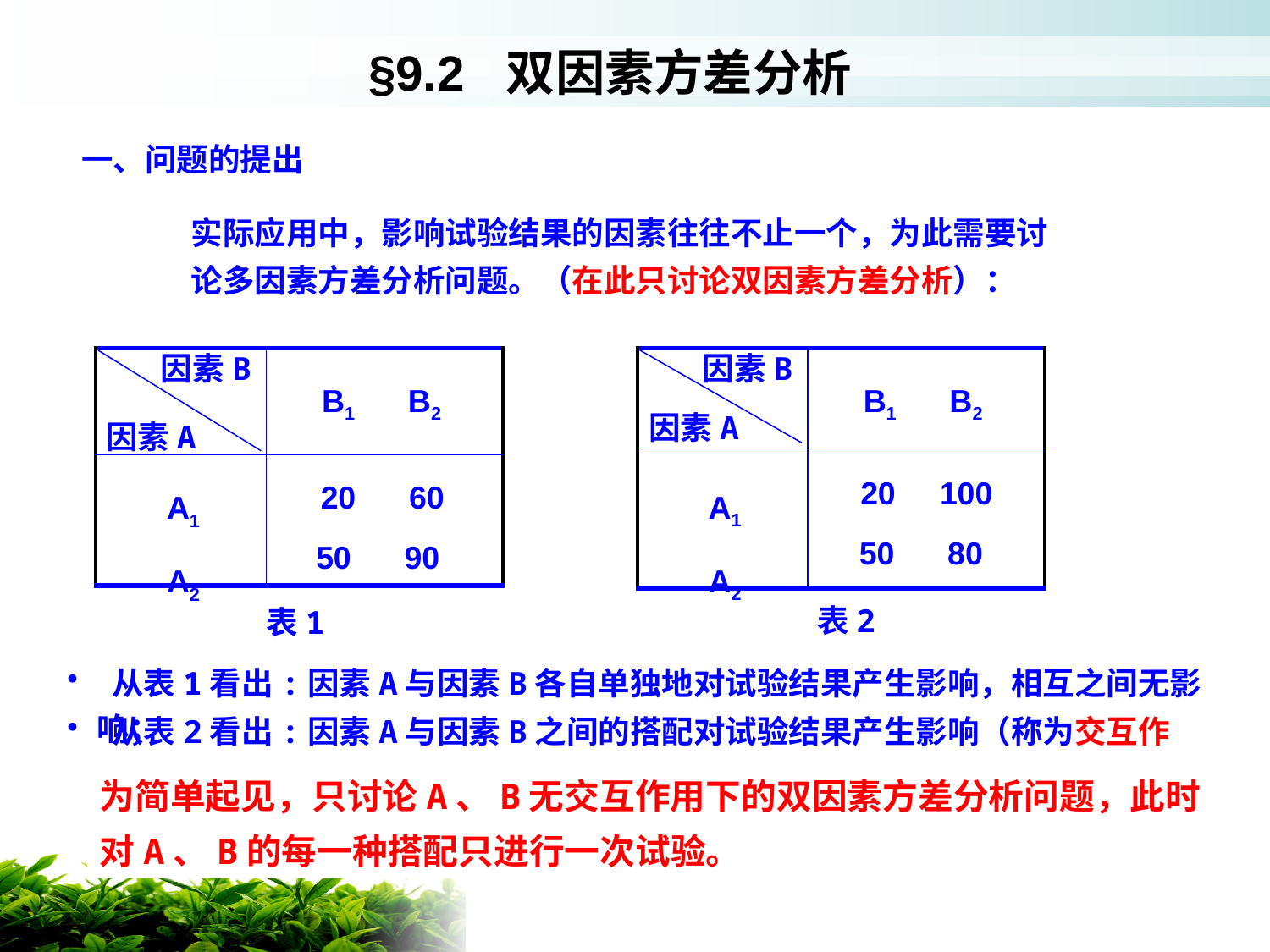

§9.2 双因素方差分析
一、问题的提出
实际应用中，影响试验结果的因素往往不止一个，为此需要讨
论多因素方差分析问题。（在此只讨论双因素方差分析）：
因素B
因素B
|  |  |
| --- | --- |
|  |  |
|  |  |
| --- | --- |
|  |  |

B1      B2
B1      B2
因素A
因素A
A1
A2
A1
A2
20     100
20      60
50      80
50      90
表2
表1
 从表1看出:因素A与因素B各自单独地对试验结果产生影响，相互之间无影响；
 从表2看出:因素A与因素B之间的搭配对试验结果产生影响（称为交互作用）。
为简单起见，只讨论A、B无交互作用下的双因素方差分析问题，此时对A、B的每一种搭配只进行一次试验。